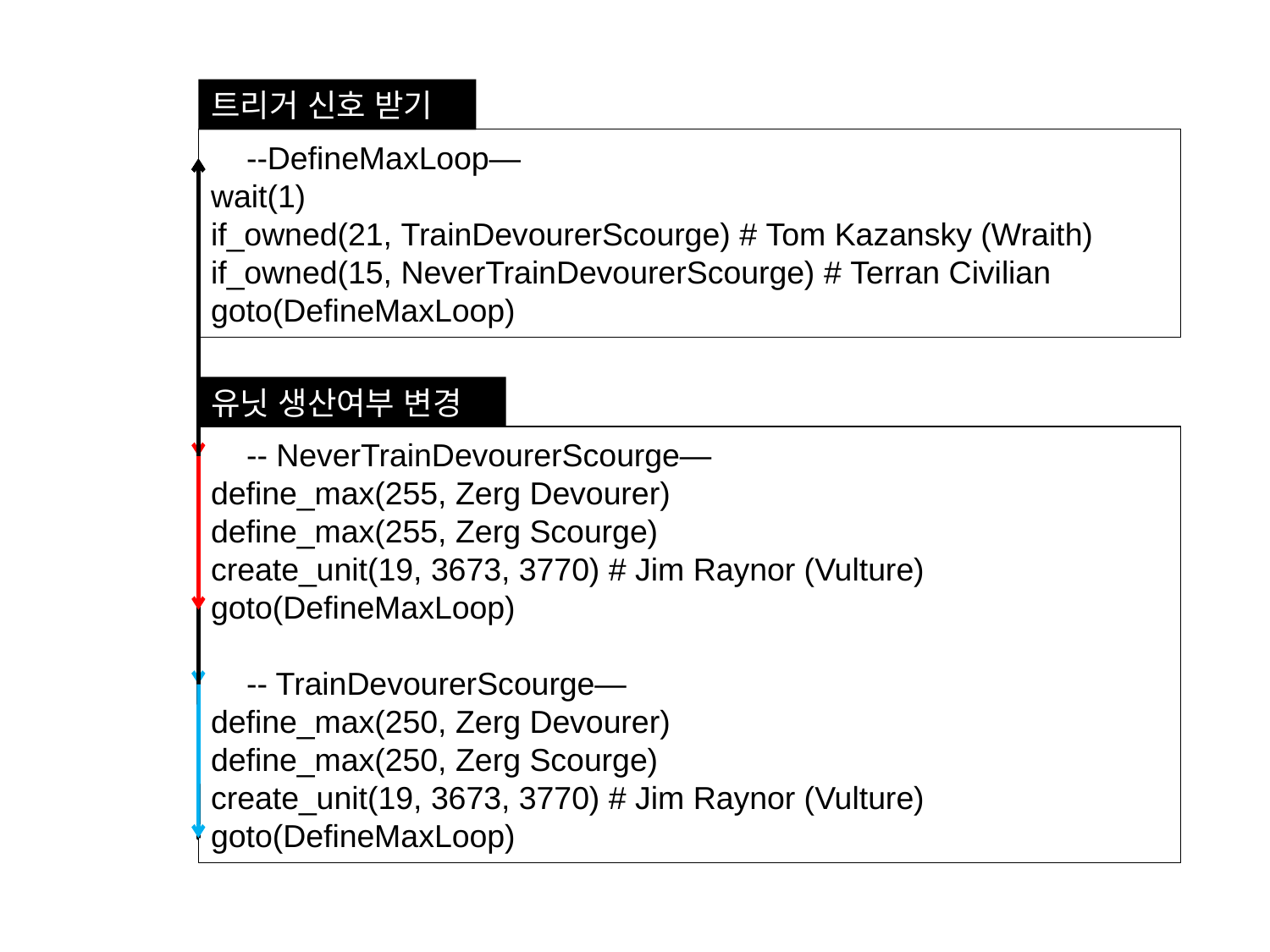

트리거 신호 받기
    --DefineMaxLoop—
wait(1)
if_owned(21, TrainDevourerScourge) # Tom Kazansky (Wraith)
if_owned(15, NeverTrainDevourerScourge) # Terran Civilian
goto(DefineMaxLoop)

유닛 생산여부 변경
    -- NeverTrainDevourerScourge—
define_max(255, Zerg Devourer)
define_max(255, Zerg Scourge)
create_unit(19, 3673, 3770) # Jim Raynor (Vulture)
goto(DefineMaxLoop)
    -- TrainDevourerScourge—
define_max(250, Zerg Devourer)
define_max(250, Zerg Scourge)
create_unit(19, 3673, 3770) # Jim Raynor (Vulture)
goto(DefineMaxLoop)